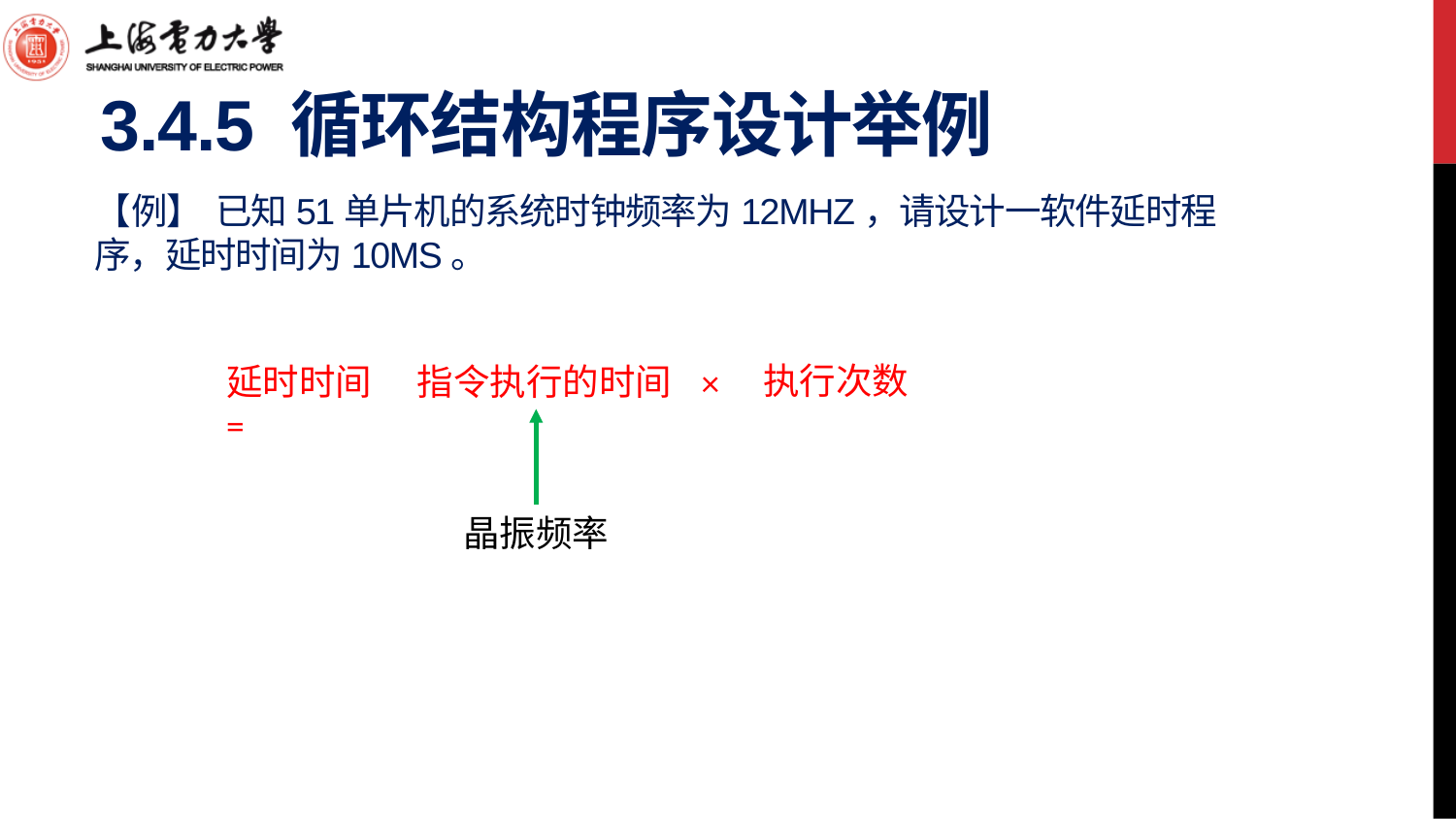

3.4.5 循环结构程序设计举例
# 【例】  已知51单片机的系统时钟频率为12MHz，请设计一软件延时程序，延时时间为10ms。
执行次数
延时时间=
指令执行的时间
×
晶振频率